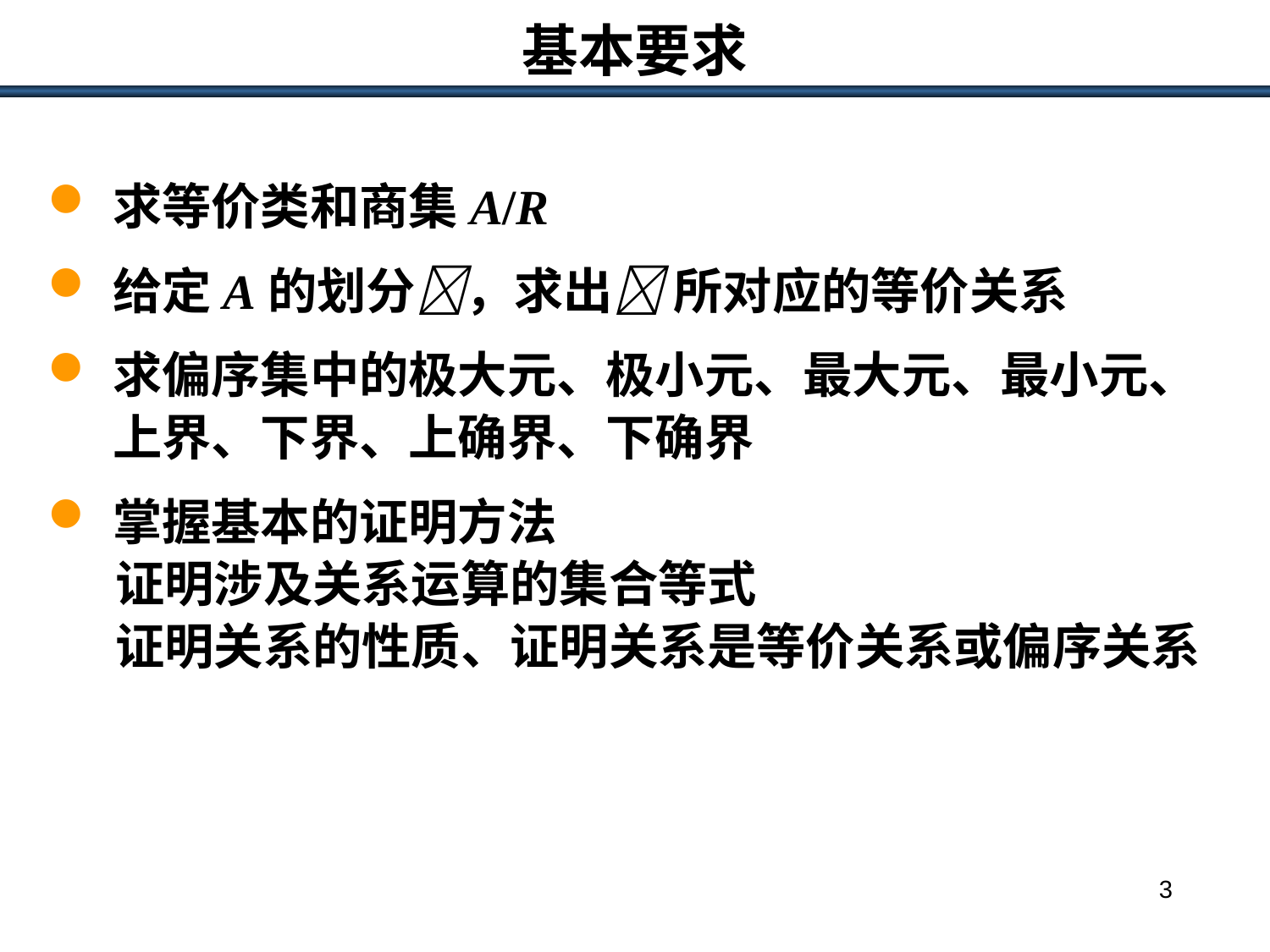

基本要求

求等价类和商集A/R

给定A的划分π，求出π 所对应的等价关系

求偏序集中的极大元、极小元、最大元、最小元、上界、下界、上确界、下确界

掌握基本的证明方法
     证明涉及关系运算的集合等式
     证明关系的性质、证明关系是等价关系或偏序关系
3